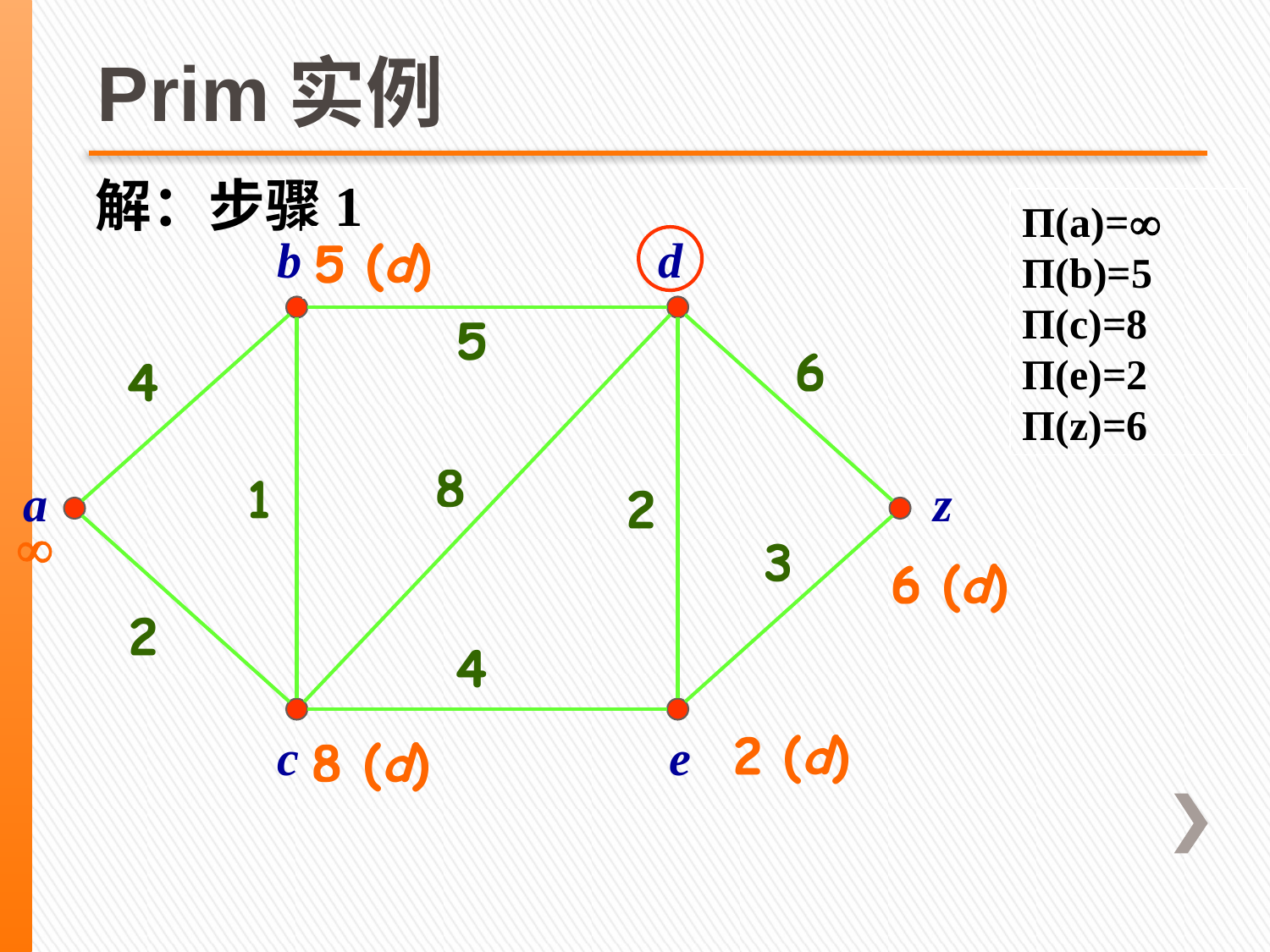

Prim实例
解：步骤1
Π(a)=∞
Π(b)=5
Π(c)=8
Π(e)=2
Π(z)=6
b
d

a
z

c
e
5
6
4
8
1
2
3
2
4
∞

∞
∞
5 (d)

∞
6 (d)
2 (d)
∞
8 (d)